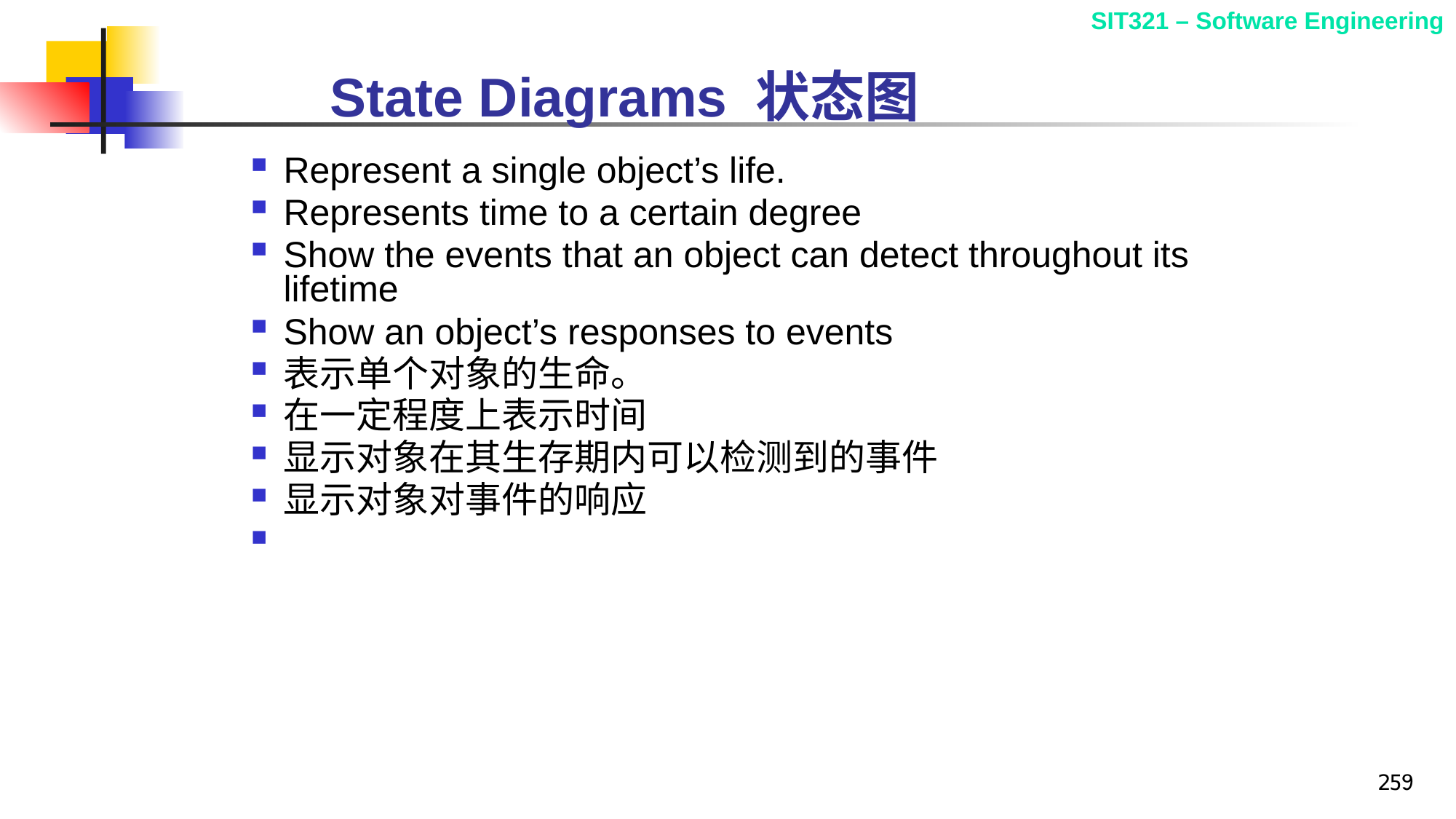

# State Diagrams 状态图
Represent a single object’s life.
Represents time to a certain degree
Show the events that an object can detect throughout its lifetime
Show an object’s responses to events
表示单个对象的生命。
在一定程度上表示时间
显示对象在其生存期内可以检测到的事件
显示对象对事件的响应

259